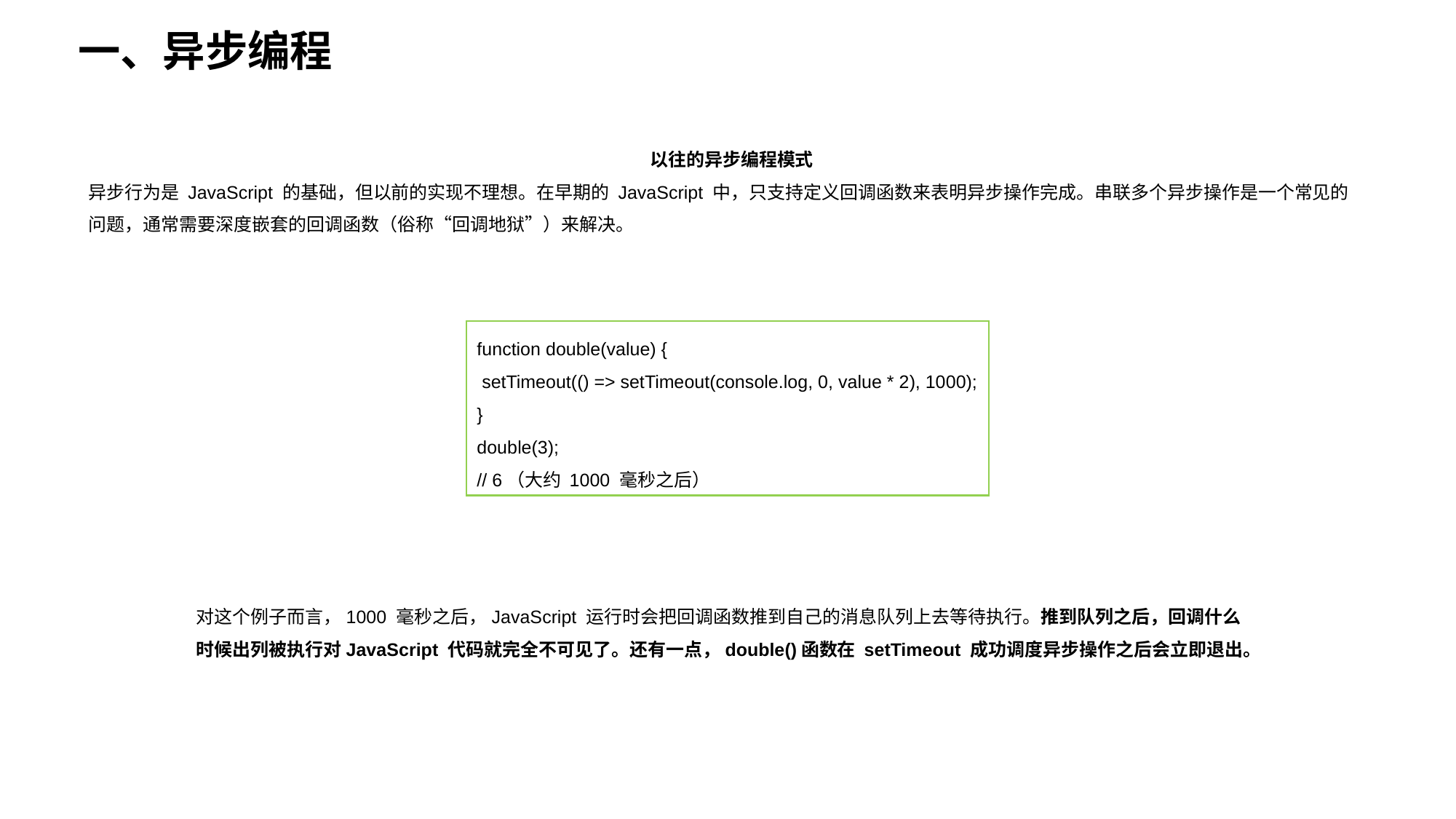

一、异步编程
 以往的异步编程模式
异步行为是 JavaScript 的基础，但以前的实现不理想。在早期的 JavaScript 中，只支持定义回调函数来表明异步操作完成。串联多个异步操作是一个常见的问题，通常需要深度嵌套的回调函数（俗称“回调地狱”）来解决。
function double(value) {
 setTimeout(() => setTimeout(console.log, 0, value * 2), 1000);
}
double(3);
// 6（大约 1000 毫秒之后）
对这个例子而言，1000 毫秒之后，JavaScript 运行时会把回调函数推到自己的消息队列上去等待执行。推到队列之后，回调什么时候出列被执行对JavaScript 代码就完全不可见了。还有一点，double()函数在 setTimeout 成功调度异步操作之后会立即退出。